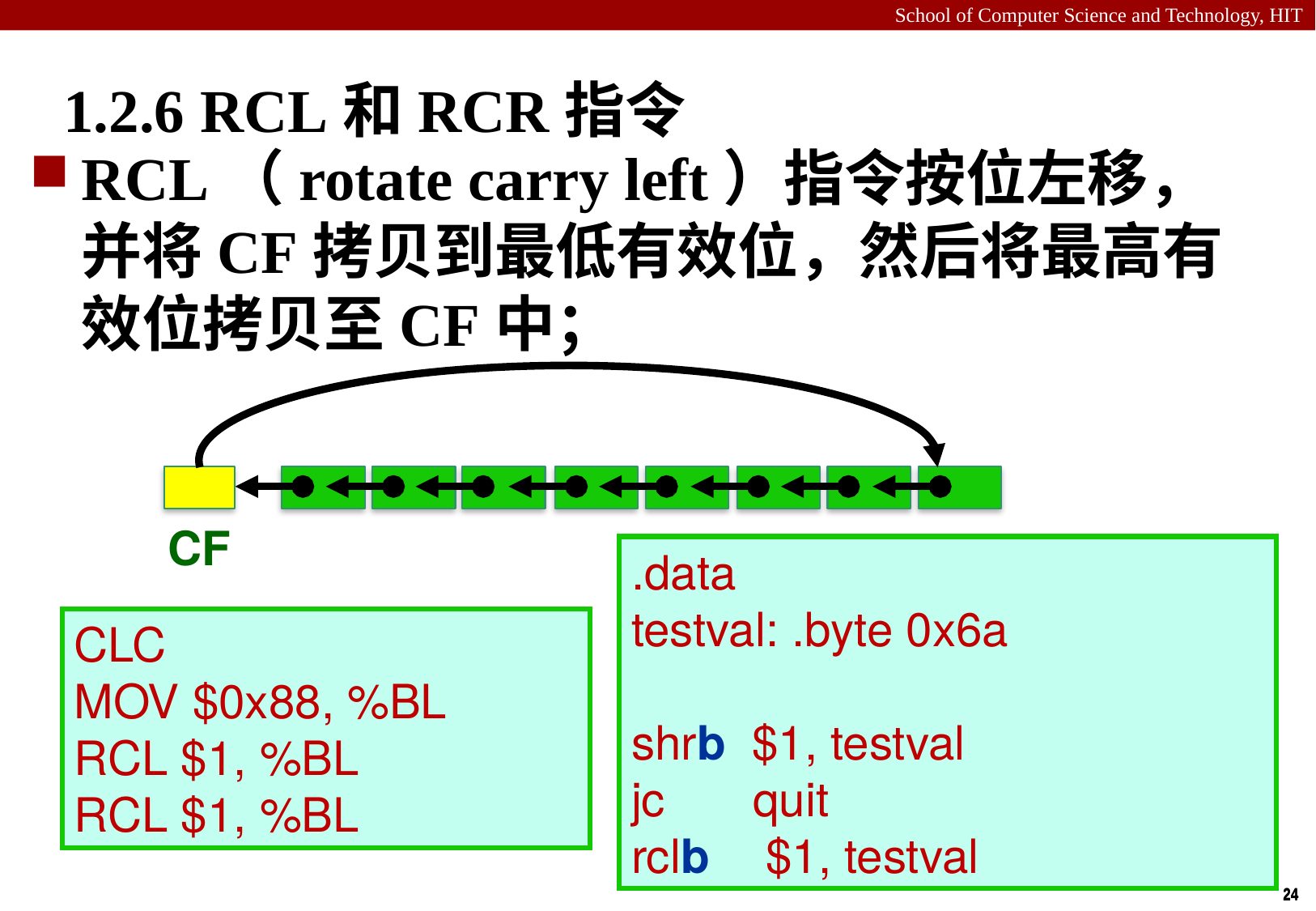

# 1.2.6 RCL和RCR指令
RCL（rotate carry left）指令按位左移，并将CF拷贝到最低有效位，然后将最高有效位拷贝至CF中；
CF

.data
testval: .byte 0x6a

shrb  $1, testval
jc	quit
rclb	 $1, testval
CLC
MOV $0x88, %BL
RCL $1, %BL
RCL $1, %BL